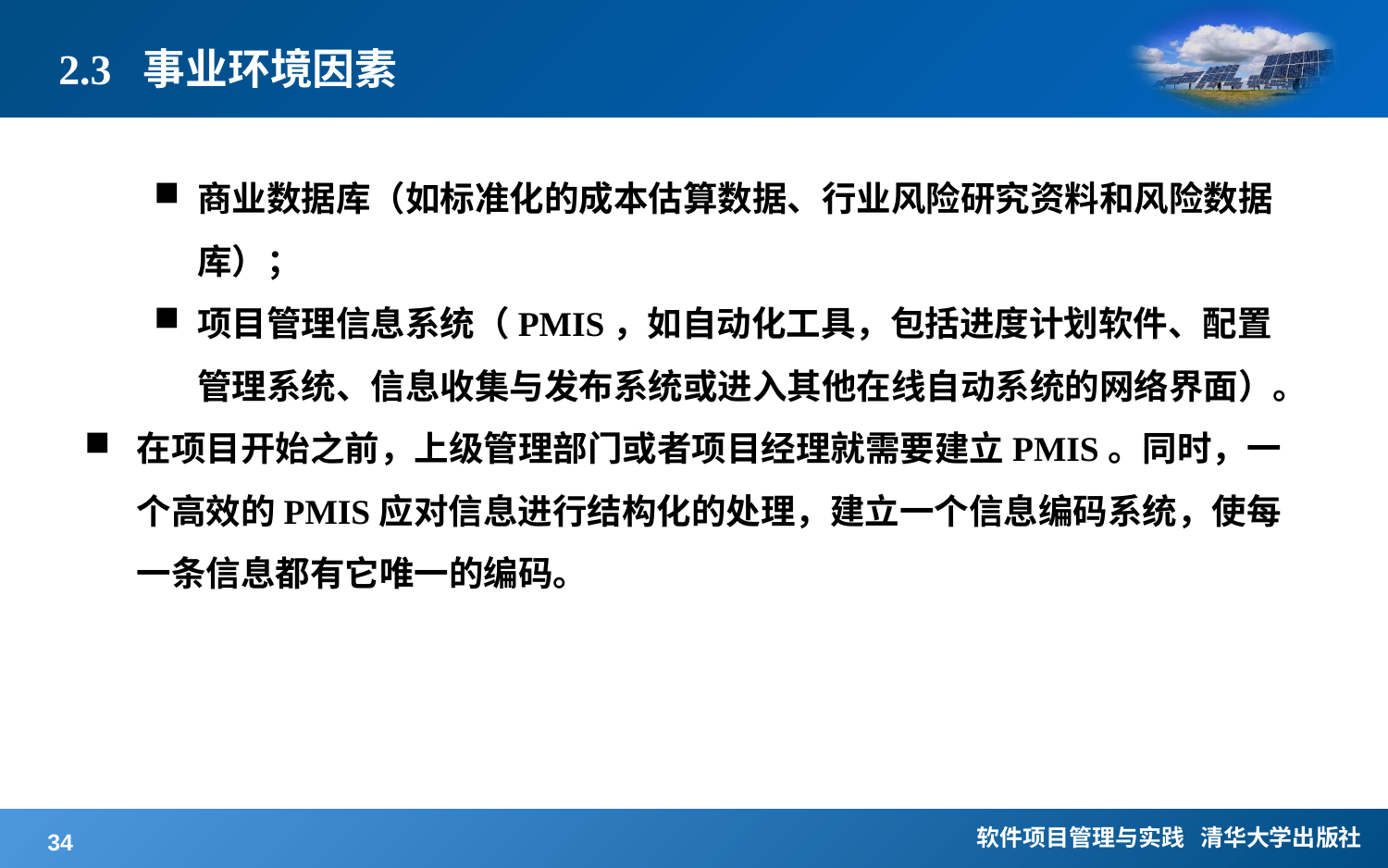

# 2.3  事业环境因素
商业数据库（如标准化的成本估算数据、行业风险研究资料和风险数据库）；
项目管理信息系统（PMIS，如自动化工具，包括进度计划软件、配置管理系统、信息收集与发布系统或进入其他在线自动系统的网络界面）。
在项目开始之前，上级管理部门或者项目经理就需要建立PMIS。同时，一个高效的PMIS应对信息进行结构化的处理，建立一个信息编码系统，使每一条信息都有它唯一的编码。